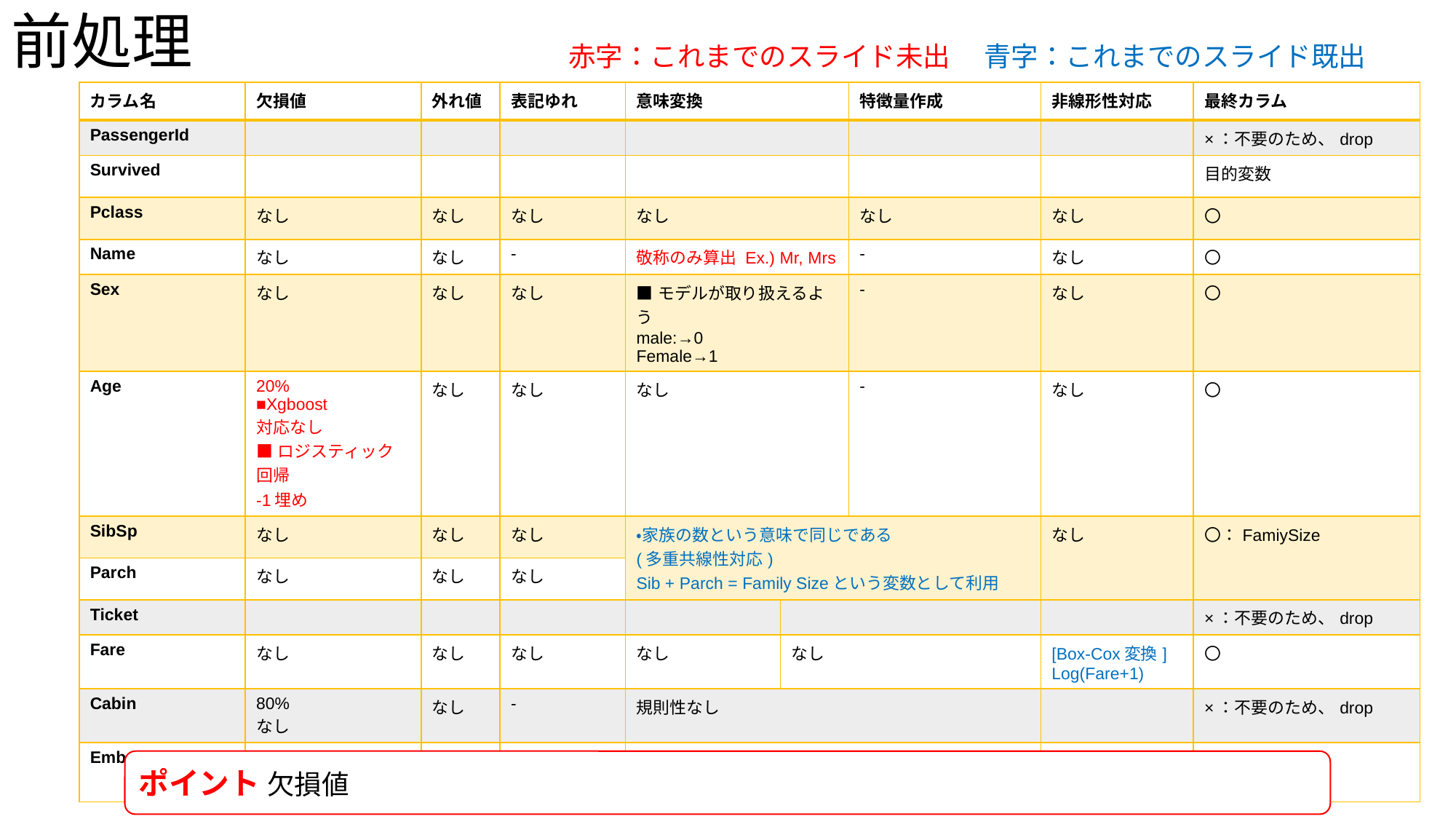

# 前処理
赤字：これまでのスライド未出 　青字：これまでのスライド既出
| カラム名 | 欠損値 | 外れ値 | 表記ゆれ | 意味変換 | 特徴量作成 | 特徴量作成 | 非線形性対応 | 最終カラム |
| --- | --- | --- | --- | --- | --- | --- | --- | --- |
| PassengerId |  |  |  |  |  |  |  | ×：不要のため、drop |
| Survived |  |  |  |  |  |  |  | 目的変数 |
| Pclass | なし | なし | なし | なし | なし | なし | なし | 〇 |
| Name | なし | なし | - | 敬称のみ算出 Ex.) Mr, Mrs | - | - | なし | 〇 |
| Sex | なし | なし | なし | ■モデルが取り扱えるよう male:→0 Female→1 | - | - | なし | 〇 |
| Age | 20% ■Xgboost 対応なし ■ロジスティック回帰 -1埋め | なし | なし | なし | - | - | なし | 〇 |
| SibSp | なし | なし | なし | ・家族の数という意味で同じである (多重共線性対応) Sib + Parch = Family Sizeという変数として利用 |  |  | なし | 〇：FamiySize |
| Parch | なし | なし | なし |  |  |  |  |  |
| Ticket |  |  |  |  |  |  |  | ×：不要のため、drop |
| Fare | なし | なし | なし | なし | なし |  | [Box-Cox変換] Log(Fare+1) | 〇 |
| Cabin | 80% なし | なし | - | 規則性なし |  |  |  | ×：不要のため、drop |
| Embarked | 1%未満 なし | なし | - | 規則性あり：先頭1文字のみ [S, Q, C] |  |  | なし | 〇：Deck |
ポイント 欠損値